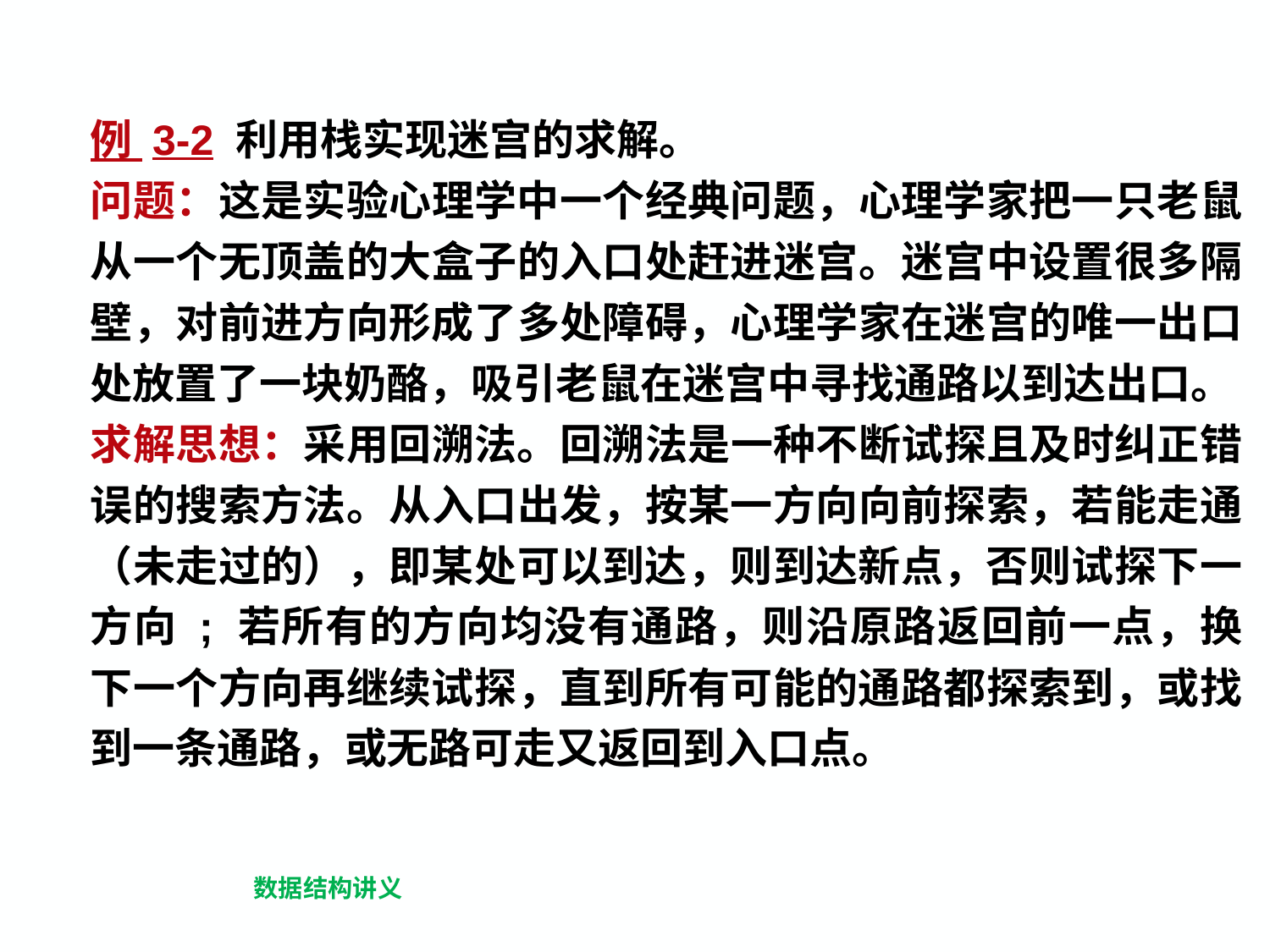

例 3-2 利用栈实现迷宫的求解。
问题：这是实验心理学中一个经典问题，心理学家把一只老鼠从一个无顶盖的大盒子的入口处赶进迷宫。迷宫中设置很多隔壁，对前进方向形成了多处障碍，心理学家在迷宫的唯一出口处放置了一块奶酪，吸引老鼠在迷宫中寻找通路以到达出口。
求解思想：采用回溯法。回溯法是一种不断试探且及时纠正错误的搜索方法。从入口出发，按某一方向向前探索，若能走通（未走过的），即某处可以到达，则到达新点，否则试探下一方向 ; 若所有的方向均没有通路，则沿原路返回前一点，换下一个方向再继续试探，直到所有可能的通路都探索到，或找到一条通路，或无路可走又返回到入口点。
数据结构讲义